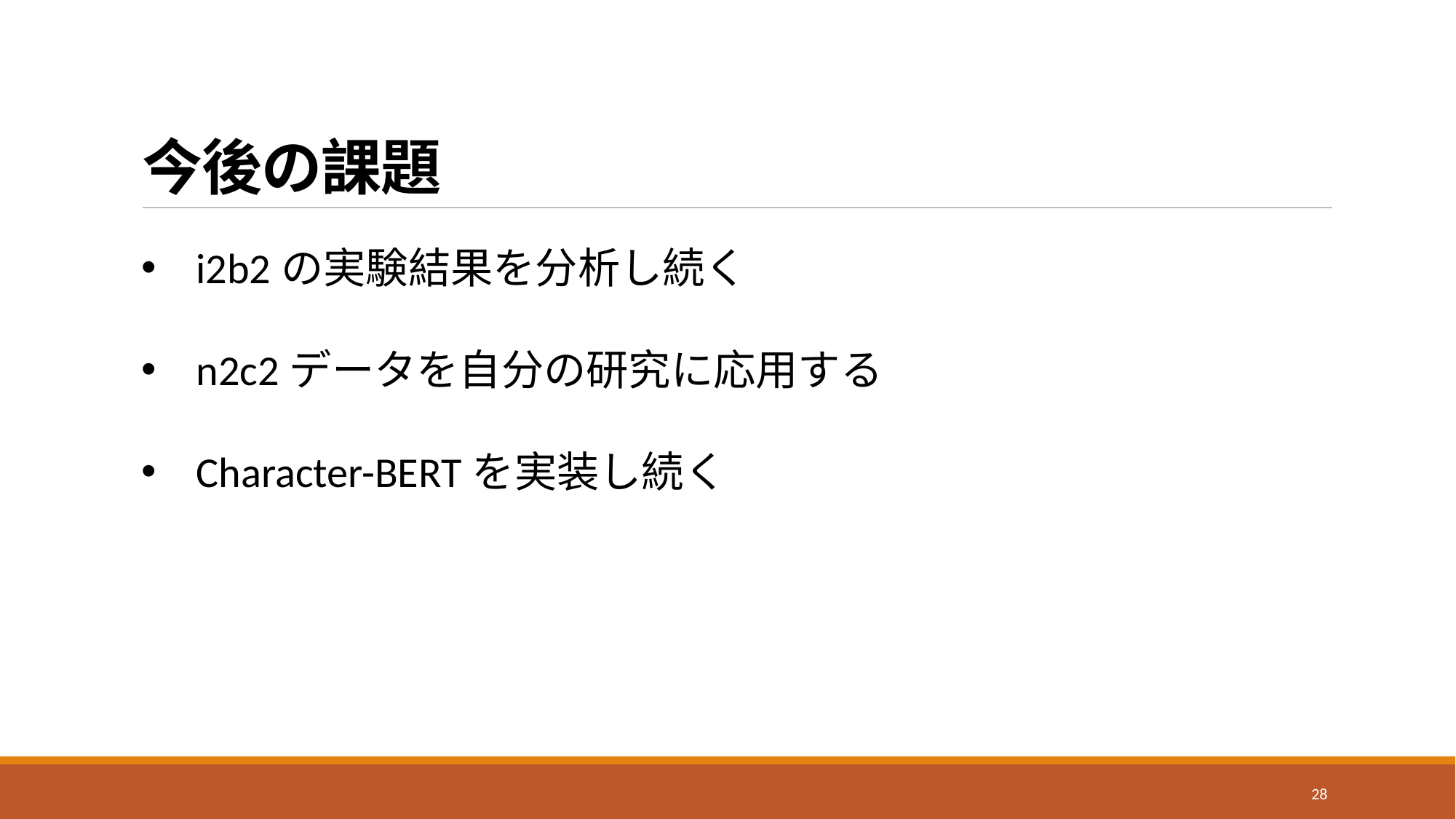

# 今後の課題
i2b2の実験結果を分析し続く

n2c2データを自分の研究に応用する

Character-BERTを実装し続く
28